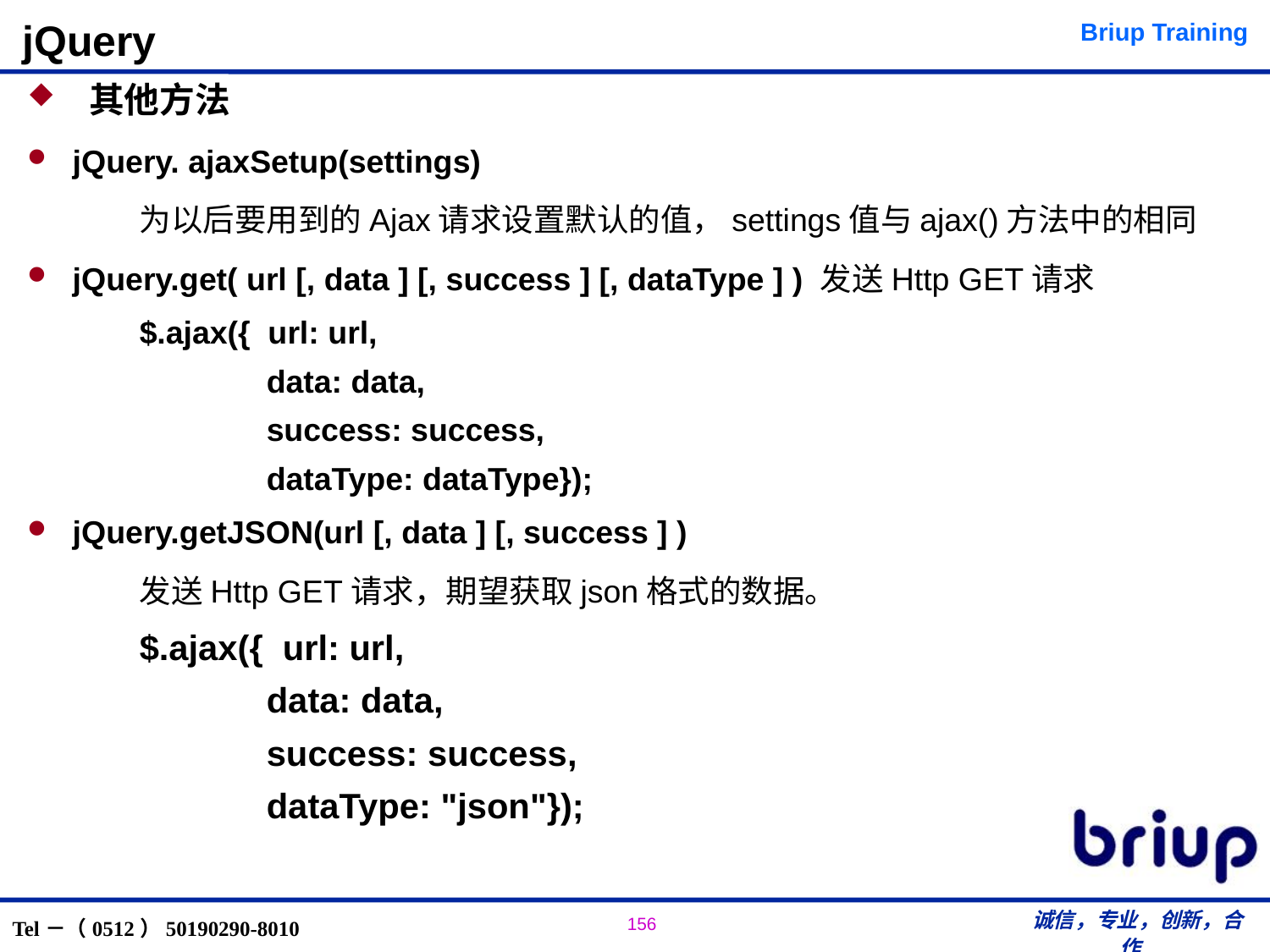

# jQuery
 其他方法
jQuery. ajaxSetup(settings)
	为以后要用到的Ajax请求设置默认的值，settings值与ajax()方法中的相同
jQuery.get( url [, data ] [, success ] [, dataType ] ) 发送Http GET请求
	$.ajax({  url: url,
		data: data,
		success: success,
		dataType: dataType});
jQuery.getJSON(url [, data ] [, success ] )
	发送Http GET请求，期望获取json格式的数据。
	$.ajax({  url: url,
		data: data,
		success: success,
		dataType: "json"});